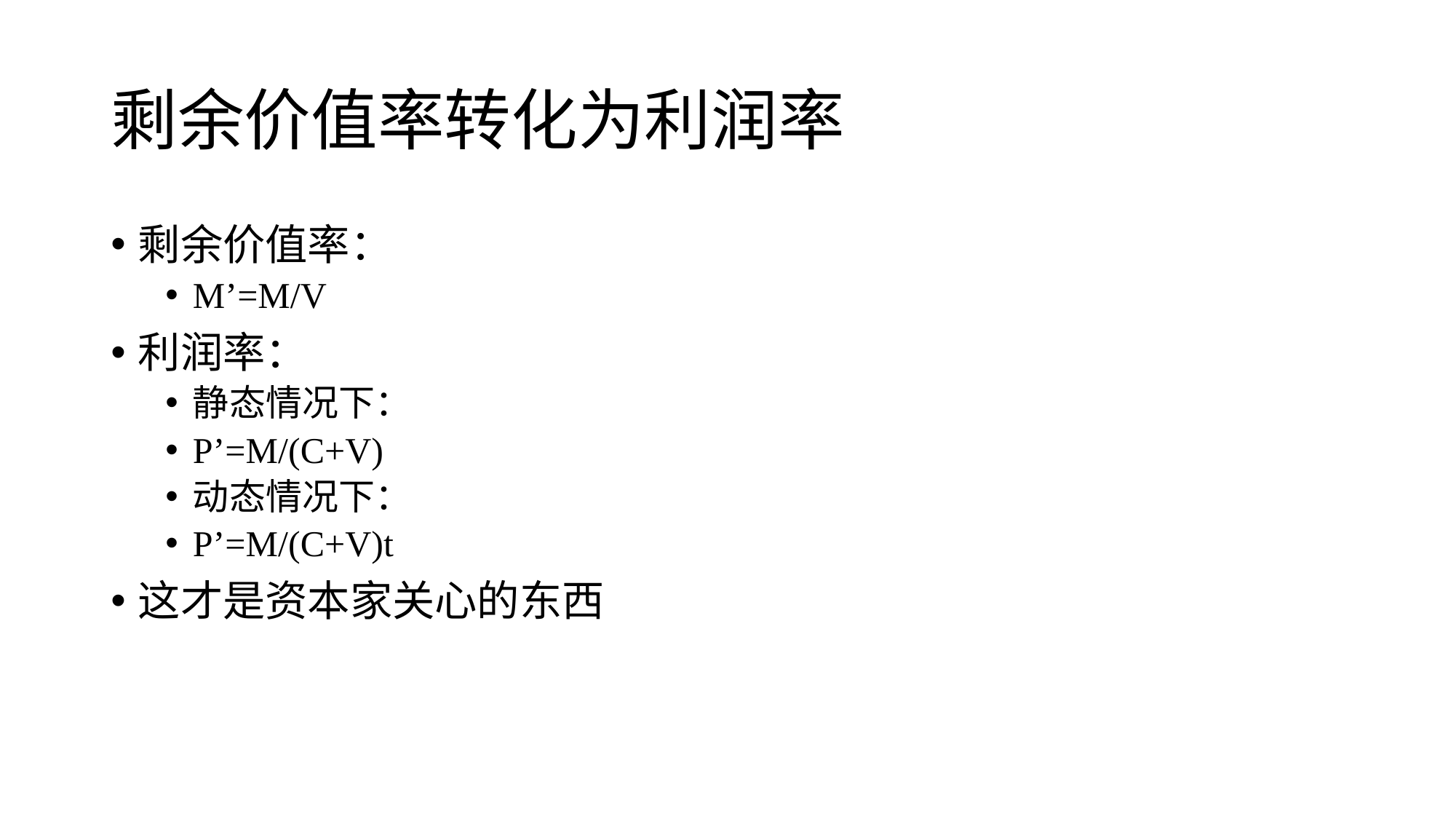

# 剩余价值率转化为利润率
剩余价值率：
M’=M/V
利润率：
静态情况下：
P’=M/(C+V)
动态情况下：
P’=M/(C+V)t
这才是资本家关心的东西